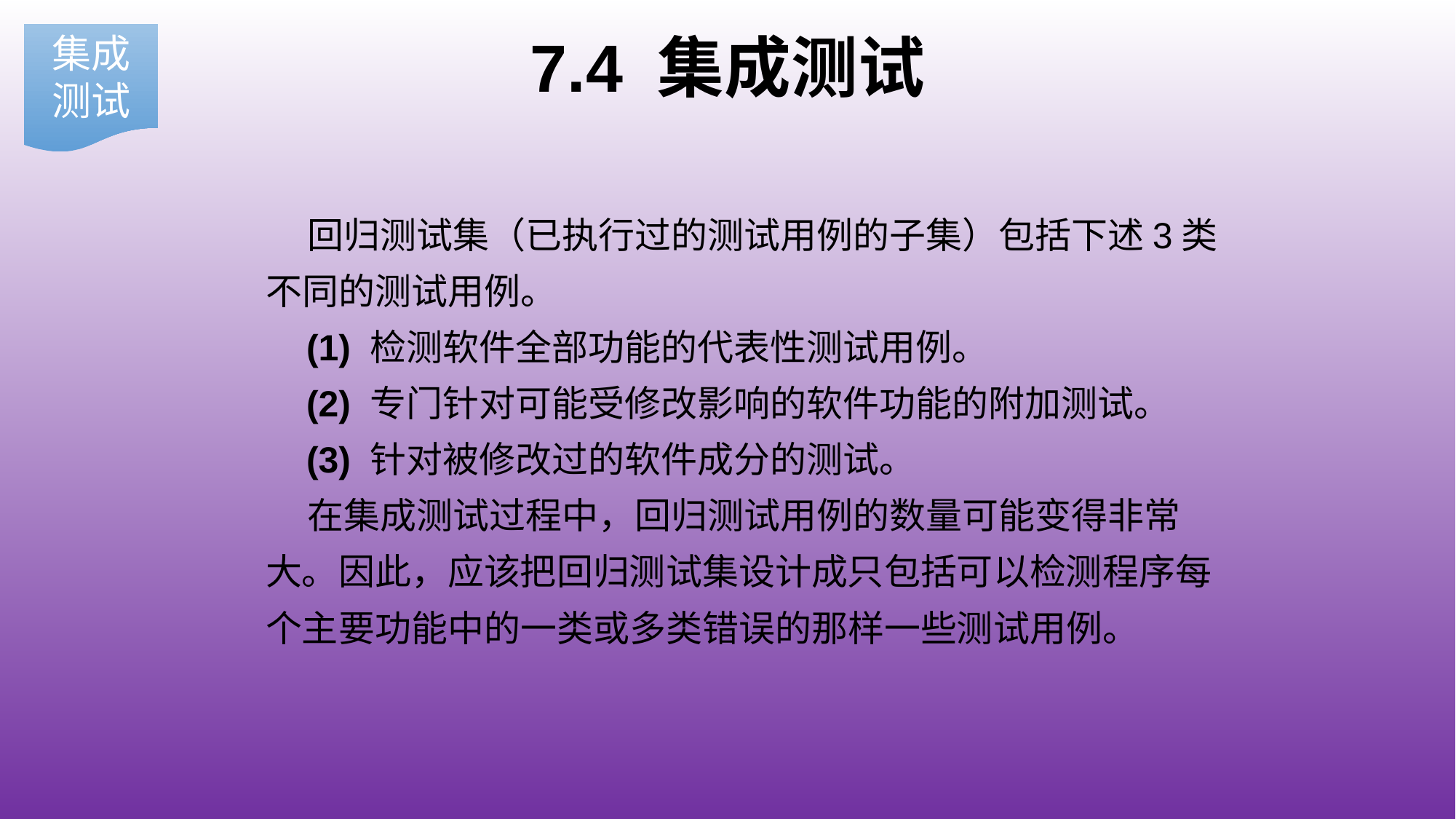

# 7.4 集成测试
集成测试
    回归测试集（已执行过的测试用例的子集）包括下述3类不同的测试用例。
    (1) 检测软件全部功能的代表性测试用例。
    (2) 专门针对可能受修改影响的软件功能的附加测试。
    (3) 针对被修改过的软件成分的测试。
    在集成测试过程中，回归测试用例的数量可能变得非常大。因此，应该把回归测试集设计成只包括可以检测程序每个主要功能中的一类或多类错误的那样一些测试用例。